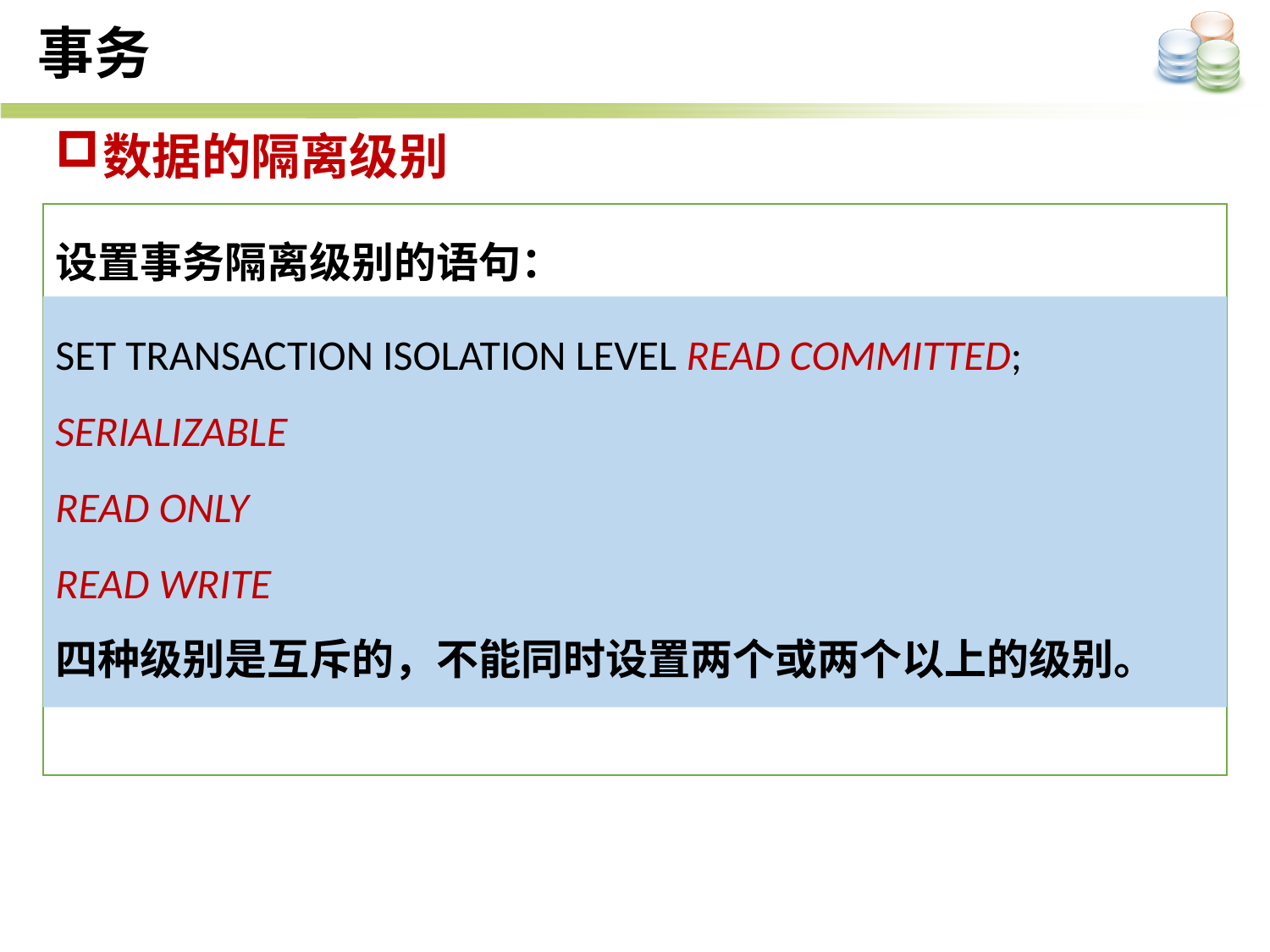

事务
数据的隔离级别
设置事务隔离级别的语句：
SET TRANSACTION ISOLATION LEVEL READ COMMITTED;
SERIALIZABLE
READ ONLY
READ WRITE
四种级别是互斥的，不能同时设置两个或两个以上的级别。
34